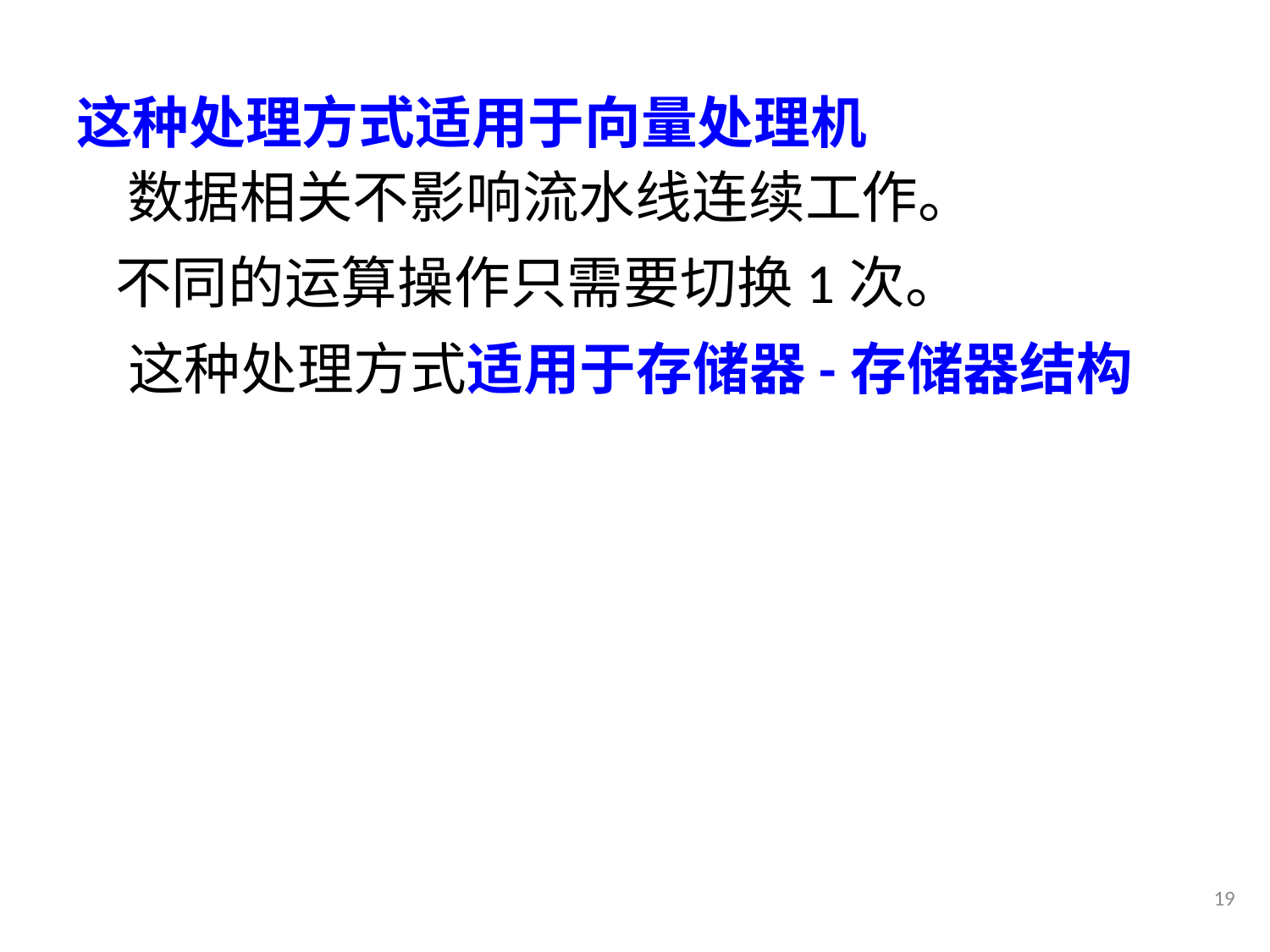

这种处理方式适用于向量处理机
    数据相关不影响流水线连续工作。
  不同的运算操作只需要切换1次。
   这种处理方式适用于存储器-存储器结构
19